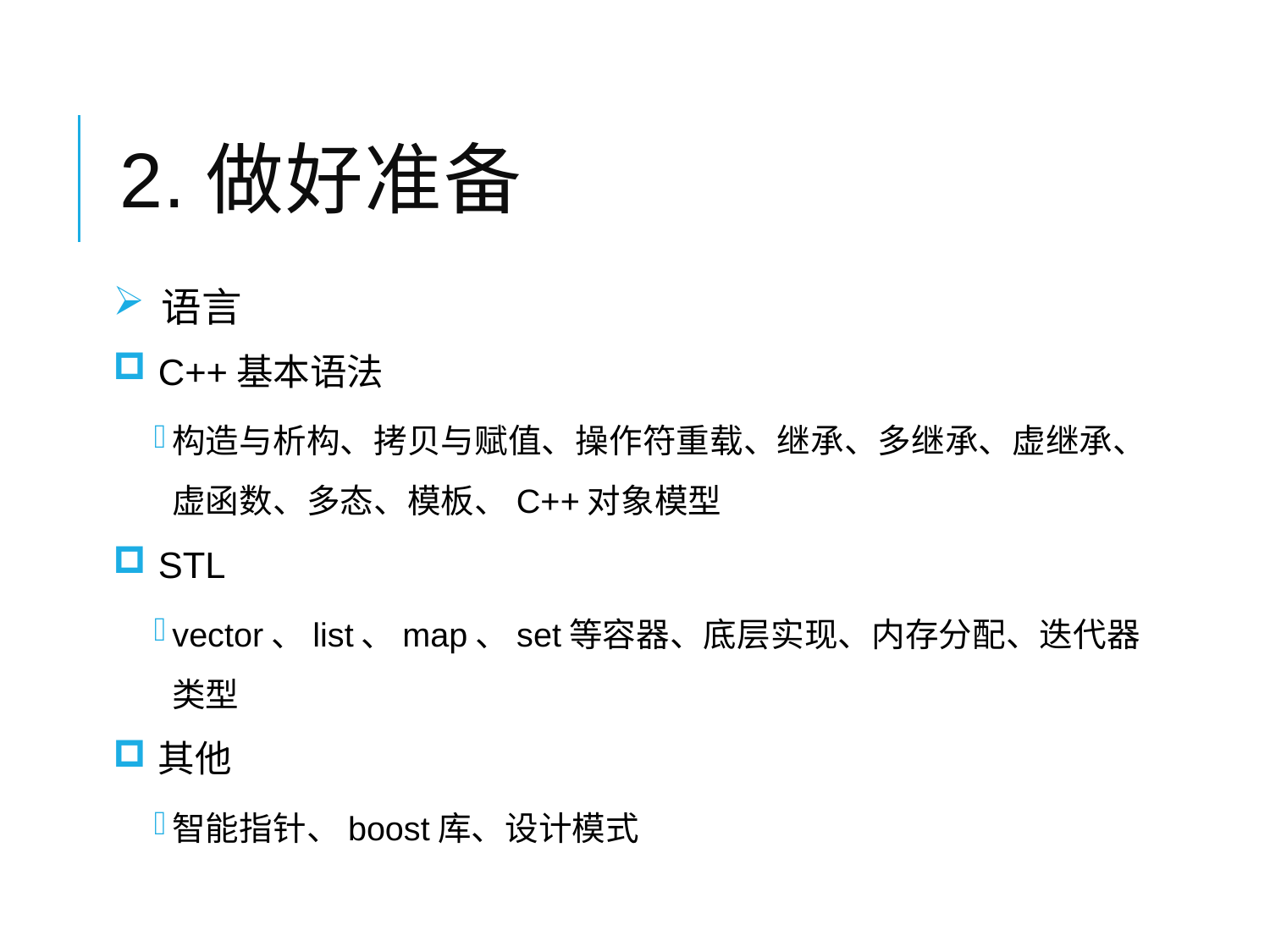

# 2.做好准备
 语言
C++基本语法
构造与析构、拷贝与赋值、操作符重载、继承、多继承、虚继承、虚函数、多态、模板、C++对象模型
STL
vector、list、map、set等容器、底层实现、内存分配、迭代器类型
其他
智能指针、boost库、设计模式